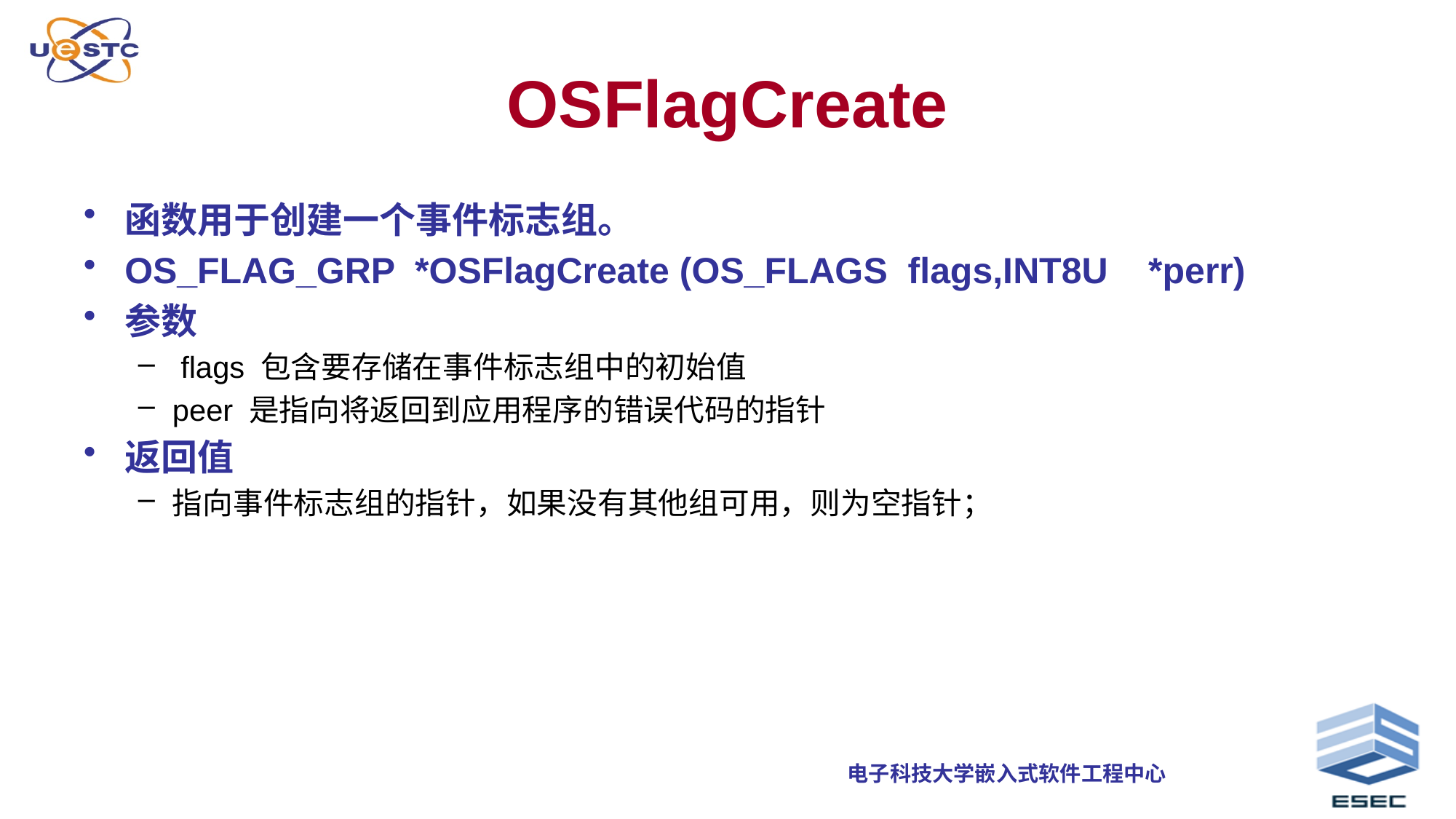

# OSFlagCreate
函数用于创建一个事件标志组。
OS_FLAG_GRP  *OSFlagCreate (OS_FLAGS  flags,INT8U    *perr)
参数
 flags 包含要存储在事件标志组中的初始值
peer 是指向将返回到应用程序的错误代码的指针
返回值
指向事件标志组的指针，如果没有其他组可用，则为空指针；